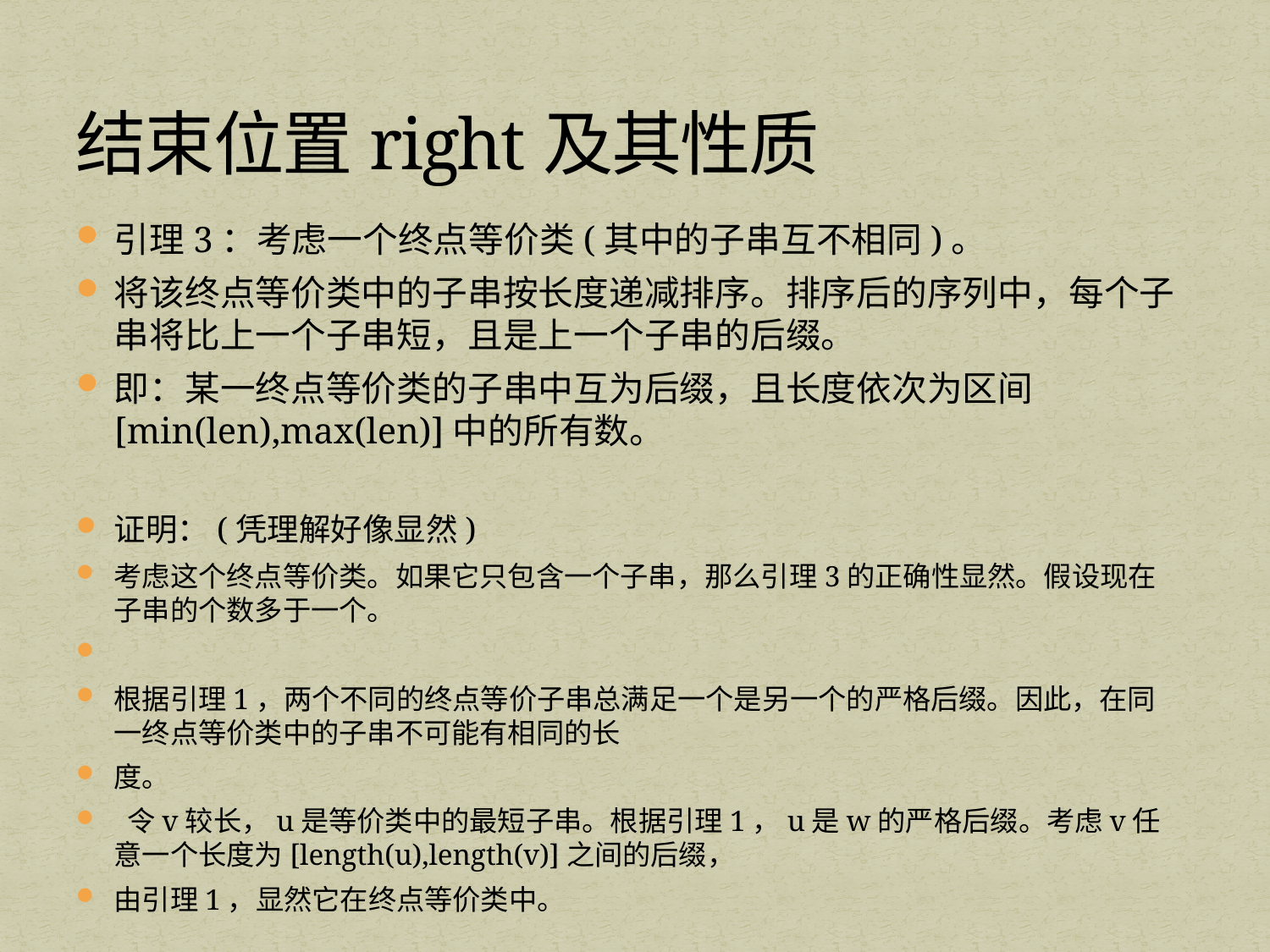

# 结束位置right及其性质
引理3：考虑一个终点等价类(其中的子串互不相同)。
将该终点等价类中的子串按长度递减排序。排序后的序列中，每个子串将比上一个子串短，且是上一个子串的后缀。
即：某一终点等价类的子串中互为后缀，且长度依次为区间[min(len),max(len)]中的所有数。

证明：(凭理解好像显然)
考虑这个终点等价类。如果它只包含一个子串，那么引理3的正确性显然。假设现在子串的个数多于一个。

根据引理1，两个不同的终点等价子串总满足一个是另一个的严格后缀。因此，在同一终点等价类中的子串不可能有相同的长
度。
 令v较长，u是等价类中的最短子串。根据引理1，u是w的严格后缀。考虑v任意一个长度为[length(u),length(v)]之间的后缀，
由引理1，显然它在终点等价类中。